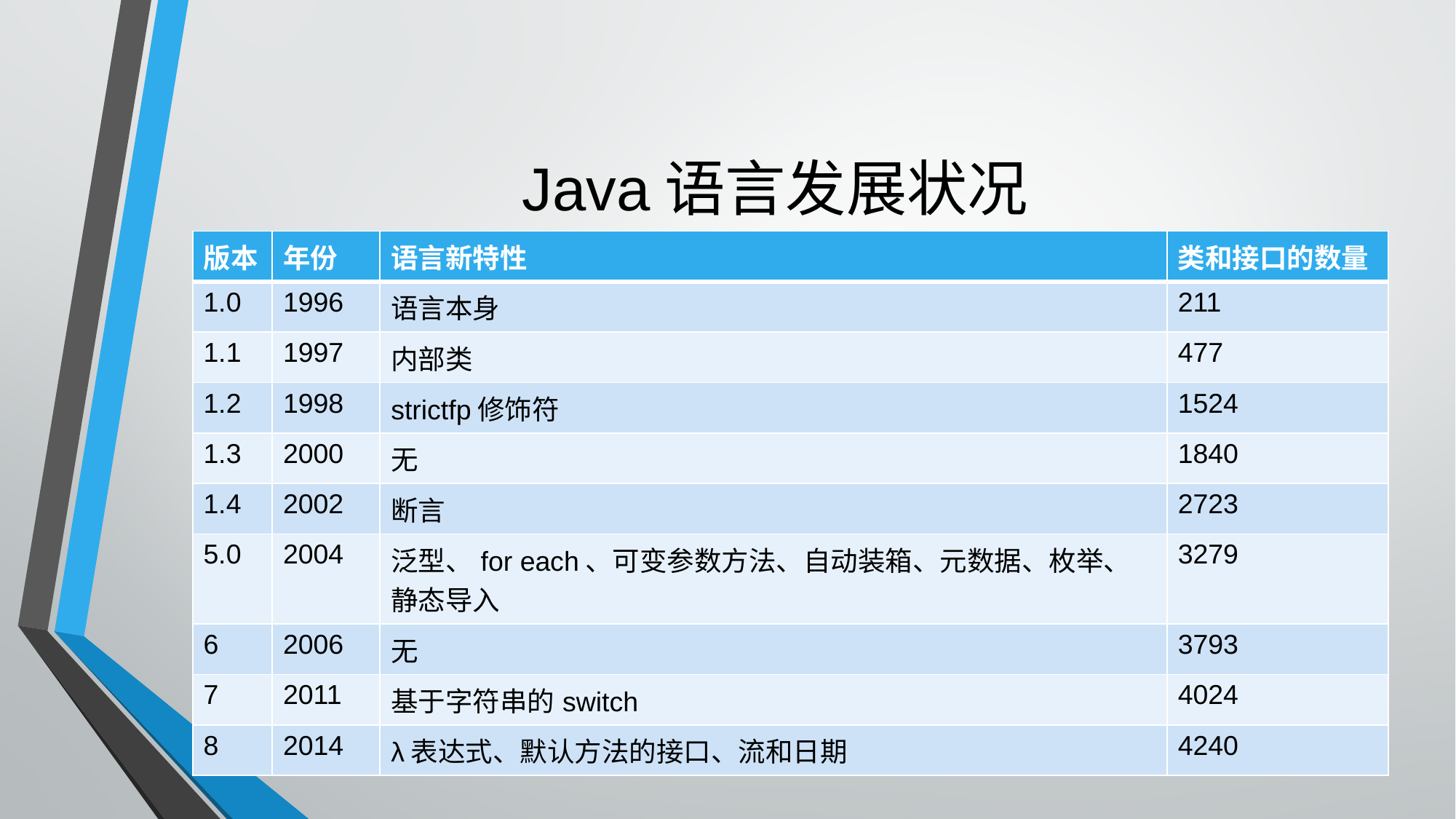

# Java语言发展状况
| 版本 | 年份 | 语言新特性 | 类和接口的数量 |
| --- | --- | --- | --- |
| 1.0 | 1996 | 语言本身 | 211 |
| 1.1 | 1997 | 内部类 | 477 |
| 1.2 | 1998 | strictfp修饰符 | 1524 |
| 1.3 | 2000 | 无 | 1840 |
| 1.4 | 2002 | 断言 | 2723 |
| 5.0 | 2004 | 泛型、for each、可变参数方法、自动装箱、元数据、枚举、静态导入 | 3279 |
| 6 | 2006 | 无 | 3793 |
| 7 | 2011 | 基于字符串的switch | 4024 |
| 8 | 2014 | λ表达式、默认方法的接口、流和日期 | 4240 |